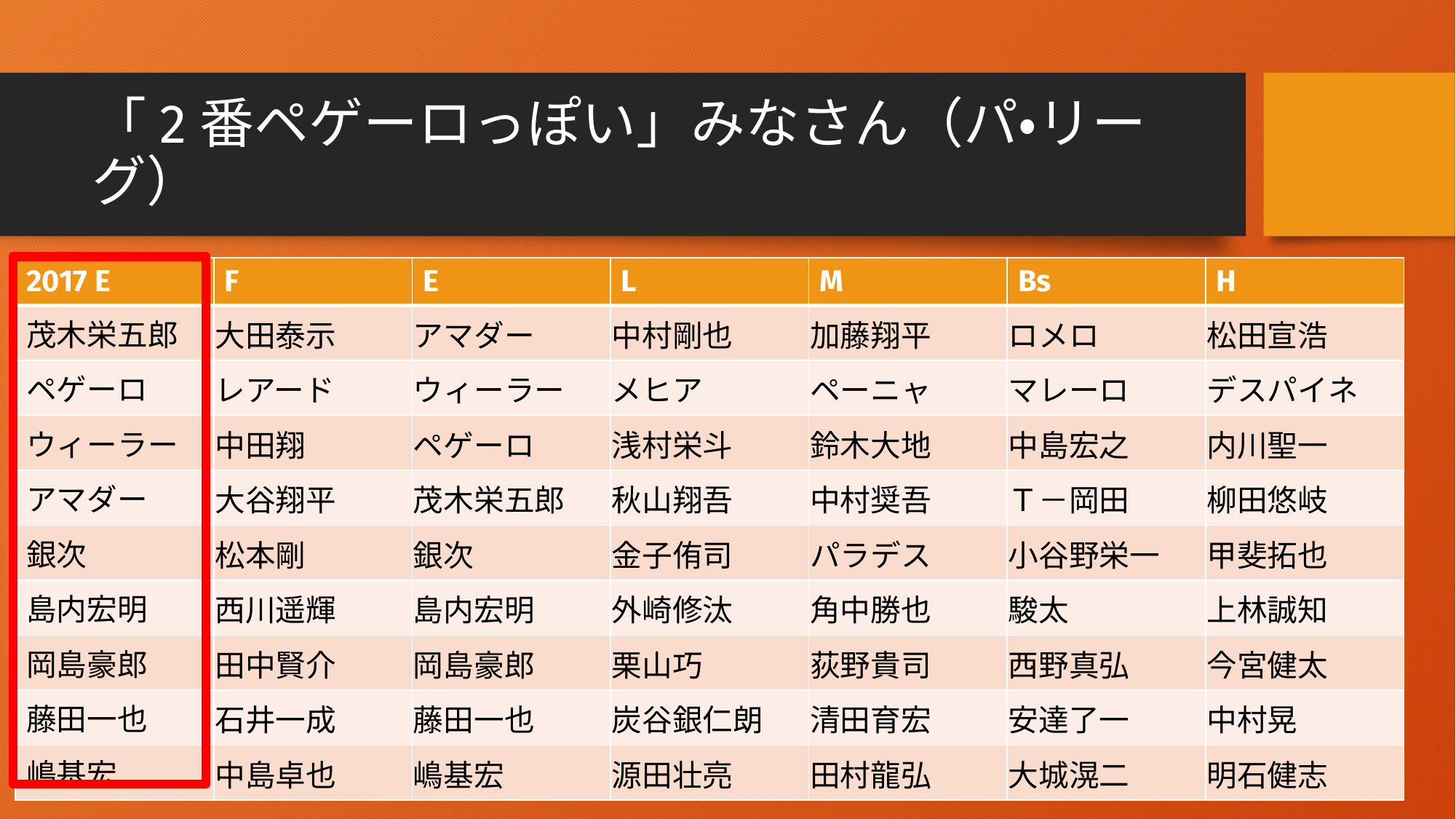

# 「2番ペゲーロっぽい」みなさん（パ・リーグ）

| 2017 E | F | E | L | M | Bs | H |
| --- | --- | --- | --- | --- | --- | --- |
| 茂木栄五郎 | 大田泰示 | アマダー | 中村剛也 | 加藤翔平 | ロメロ | 松田宣浩 |
| ペゲーロ | レアード | ウィーラー | メヒア | ペーニャ | マレーロ | デスパイネ |
| ウィーラー | 中田翔 | ペゲーロ | 浅村栄斗 | 鈴木大地 | 中島宏之 | 内川聖一 |
| アマダー | 大谷翔平 | 茂木栄五郎 | 秋山翔吾 | 中村奨吾 | Ｔ－岡田 | 柳田悠岐 |
| 銀次 | 松本剛 | 銀次 | 金子侑司 | パラデス | 小谷野栄一 | 甲斐拓也 |
| 島内宏明 | 西川遥輝 | 島内宏明 | 外崎修汰 | 角中勝也 | 駿太 | 上林誠知 |
| 岡島豪郎 | 田中賢介 | 岡島豪郎 | 栗山巧 | 荻野貴司 | 西野真弘 | 今宮健太 |
| 藤田一也 | 石井一成 | 藤田一也 | 炭谷銀仁朗 | 清田育宏 | 安達了一 | 中村晃 |
| 嶋基宏 | 中島卓也 | 嶋基宏 | 源田壮亮 | 田村龍弘 | 大城滉二 | 明石健志 |